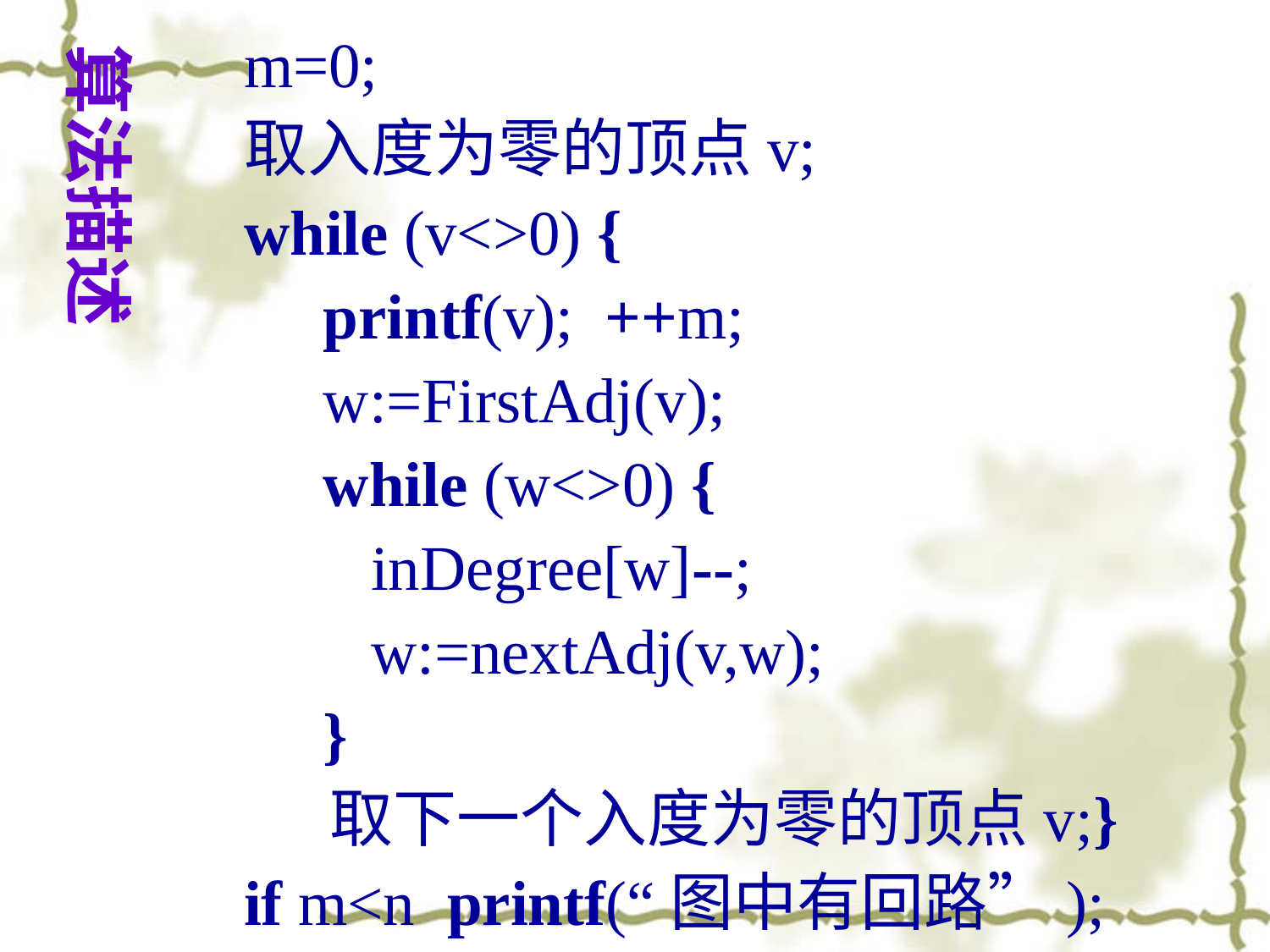

m=0;
取入度为零的顶点v;
while (v<>0) {
     printf(v);  ++m;
     w:=FirstAdj(v);
     while (w<>0) {
        inDegree[w]--;
        w:=nextAdj(v,w);
     }
     取下一个入度为零的顶点v;}
if m<n  printf(“图中有回路”);
算法描述